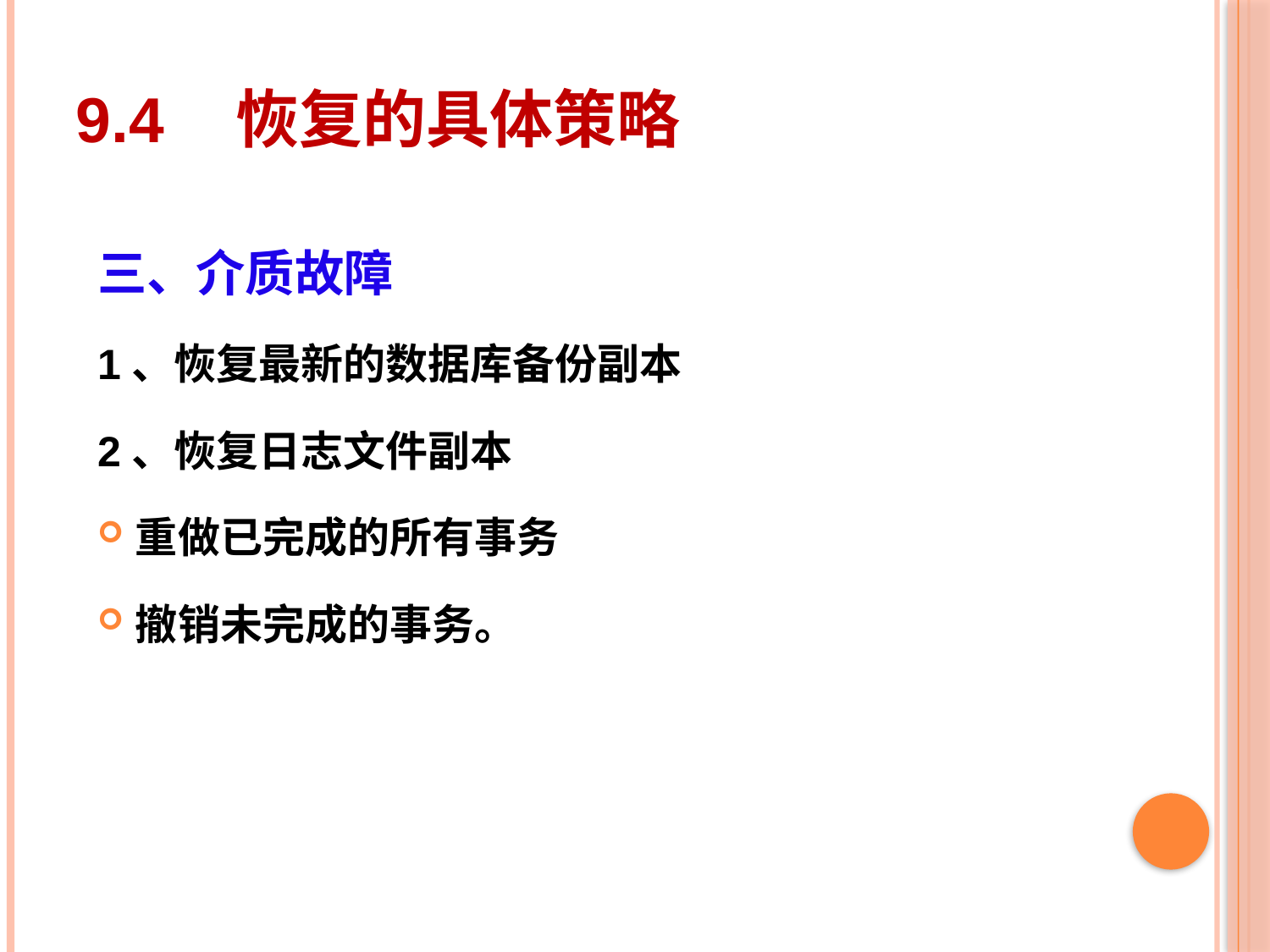

# 9.4	 恢复的具体策略
三、介质故障
1、恢复最新的数据库备份副本
2、恢复日志文件副本
重做已完成的所有事务
撤销未完成的事务。